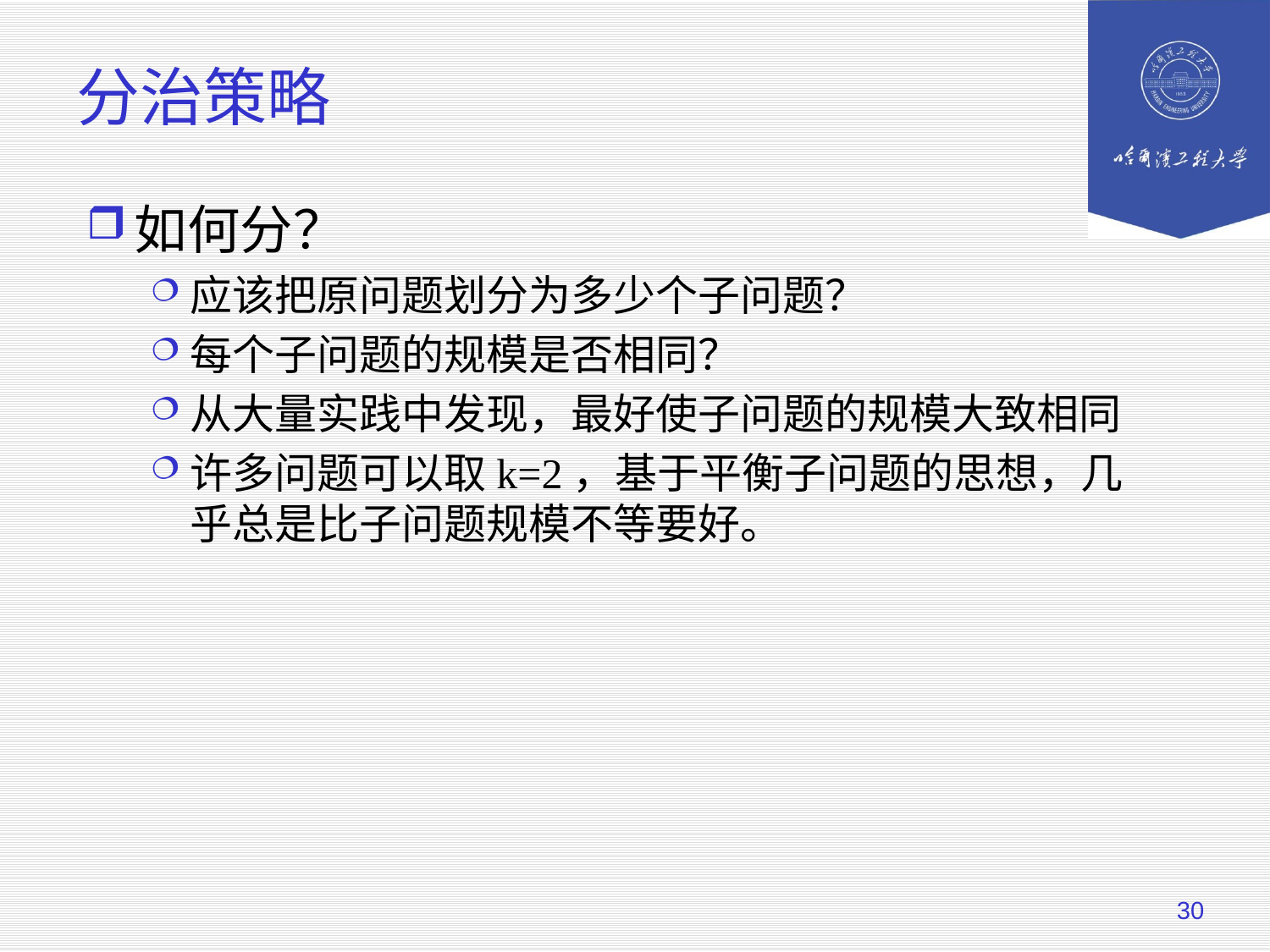

# 分治策略
如何分？
应该把原问题划分为多少个子问题？
每个子问题的规模是否相同？
从大量实践中发现，最好使子问题的规模大致相同
许多问题可以取k=2，基于平衡子问题的思想，几乎总是比子问题规模不等要好。
30